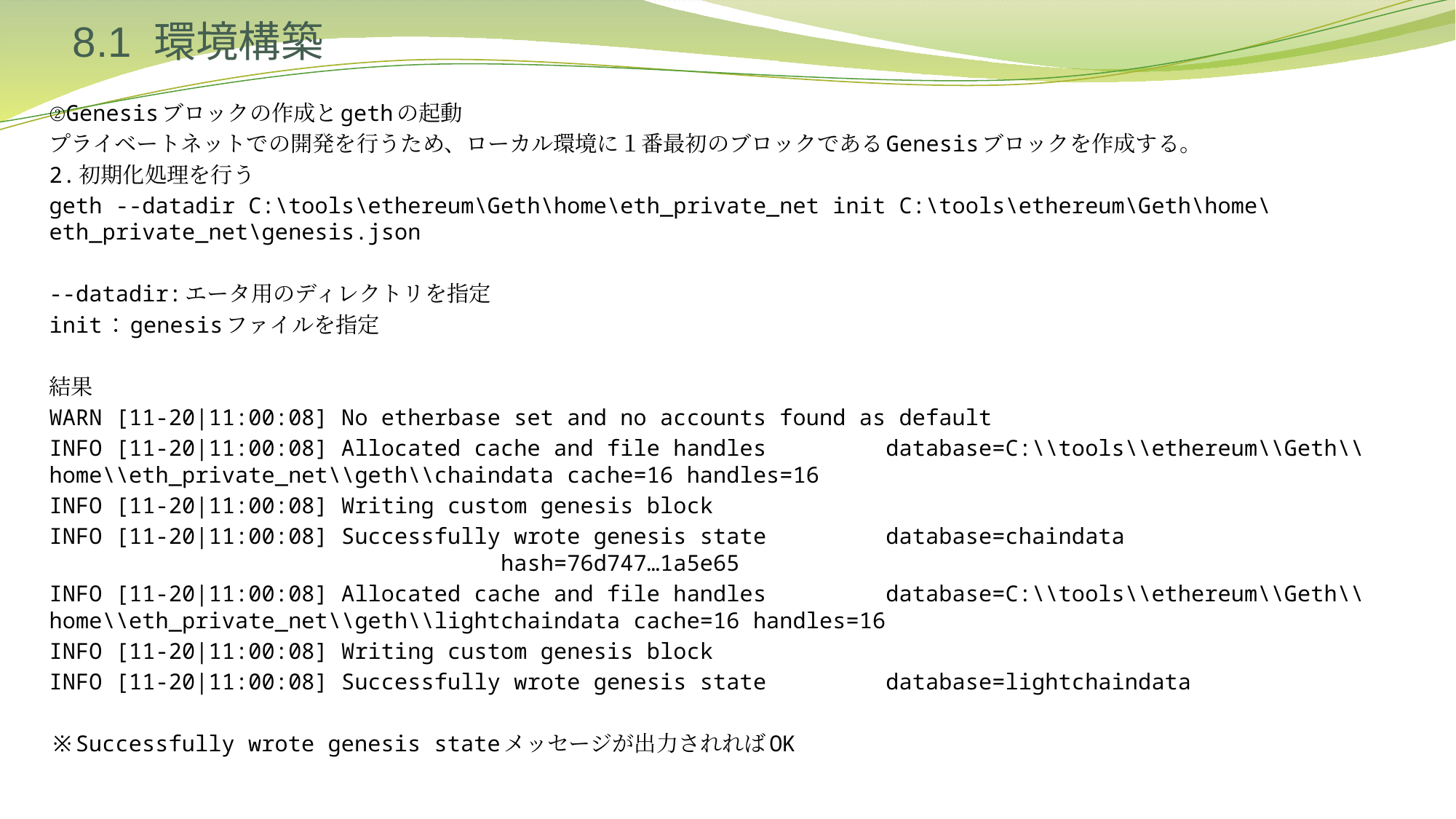

# 8.1 環境構築
②Genesisブロックの作成とgethの起動
プライベートネットでの開発を行うため、ローカル環境に１番最初のブロックであるGenesisブロックを作成する。
2.初期化処理を行う
geth --datadir C:\tools\ethereum\Geth\home\eth_private_net init C:\tools\ethereum\Geth\home\eth_private_net\genesis.json

--datadir:エータ用のディレクトリを指定
init：genesisファイルを指定

結果
WARN [11-20|11:00:08] No etherbase set and no accounts found as default
INFO [11-20|11:00:08] Allocated cache and file handles         database=C:\\tools\\ethereum\\Geth\\home\\eth_private_net\\geth\\chaindata cache=16 handles=16
INFO [11-20|11:00:08] Writing custom genesis block
INFO [11-20|11:00:08] Successfully wrote genesis state         database=chaindata                                                         hash=76d747…1a5e65
INFO [11-20|11:00:08] Allocated cache and file handles         database=C:\\tools\\ethereum\\Geth\\home\\eth_private_net\\geth\\lightchaindata cache=16 handles=16
INFO [11-20|11:00:08] Writing custom genesis block
INFO [11-20|11:00:08] Successfully wrote genesis state         database=lightchaindata

※Successfully wrote genesis stateメッセージが出力されればOK